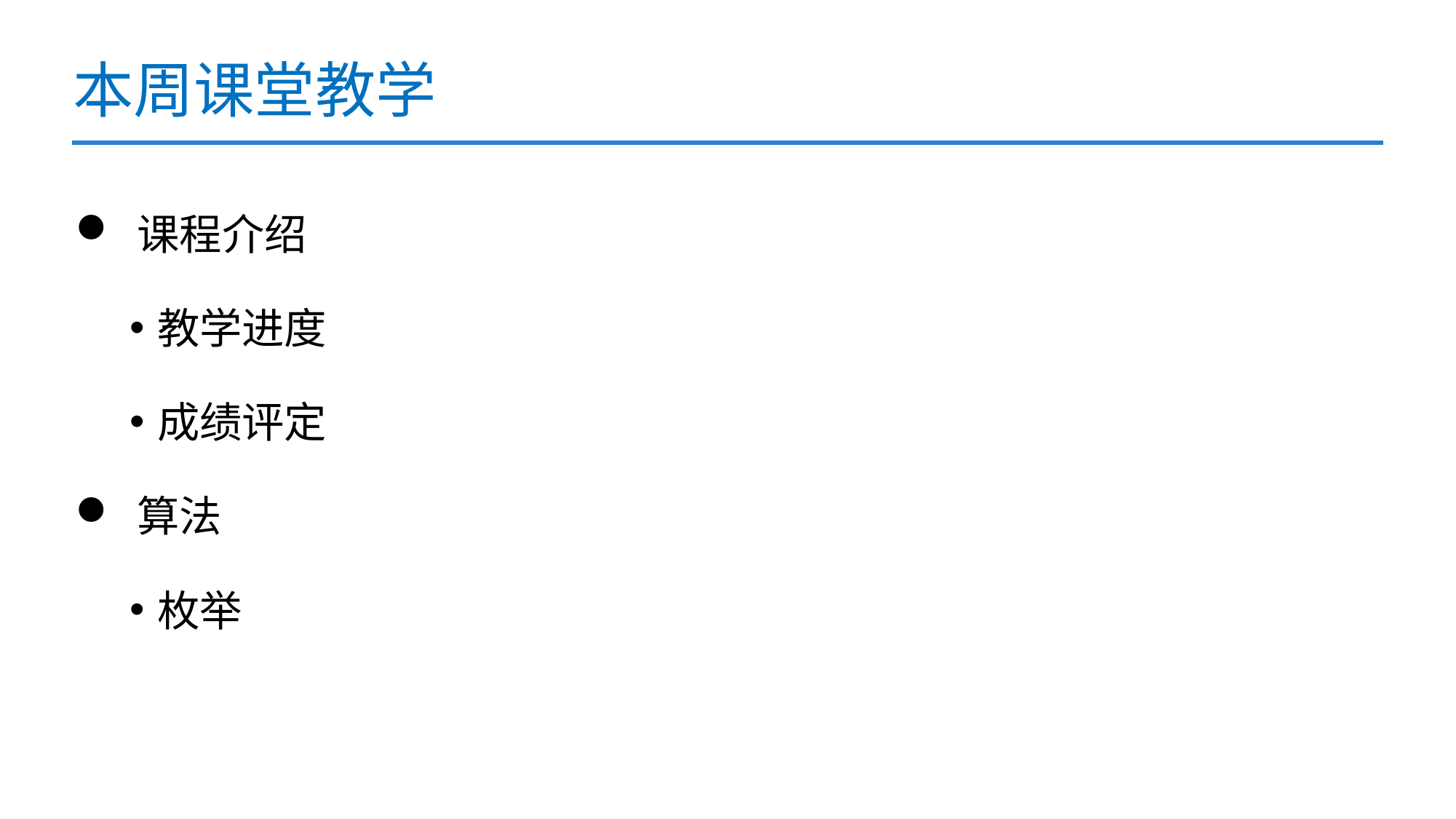

# 本周课堂教学
 课程介绍
教学进度
成绩评定
 算法
枚举